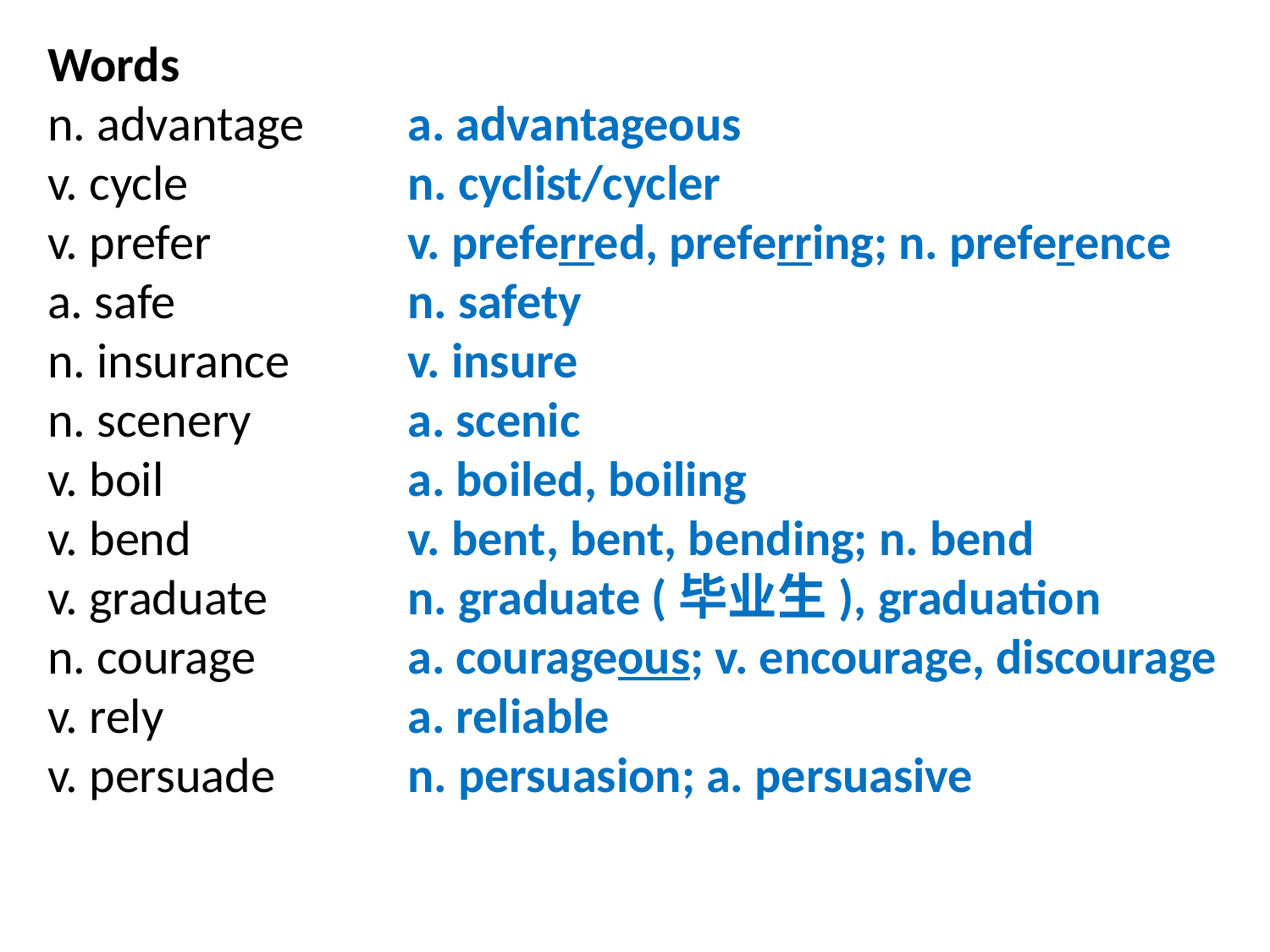

Words
n. advantage
v. cycle
v. prefer
a. safe
n. insurance
n. scenery
v. boil
v. bend
v. graduate
n. courage
v. rely
v. persuade

a. advantageous
n. cyclist/cycler
v. preferred, preferring; n. preference
n. safety
v. insure
a. scenic
a. boiled, boiling
v. bent, bent, bending; n. bend
n. graduate (毕业生), graduation
a. courageous; v. encourage, discourage
a. reliable
n. persuasion; a. persuasive